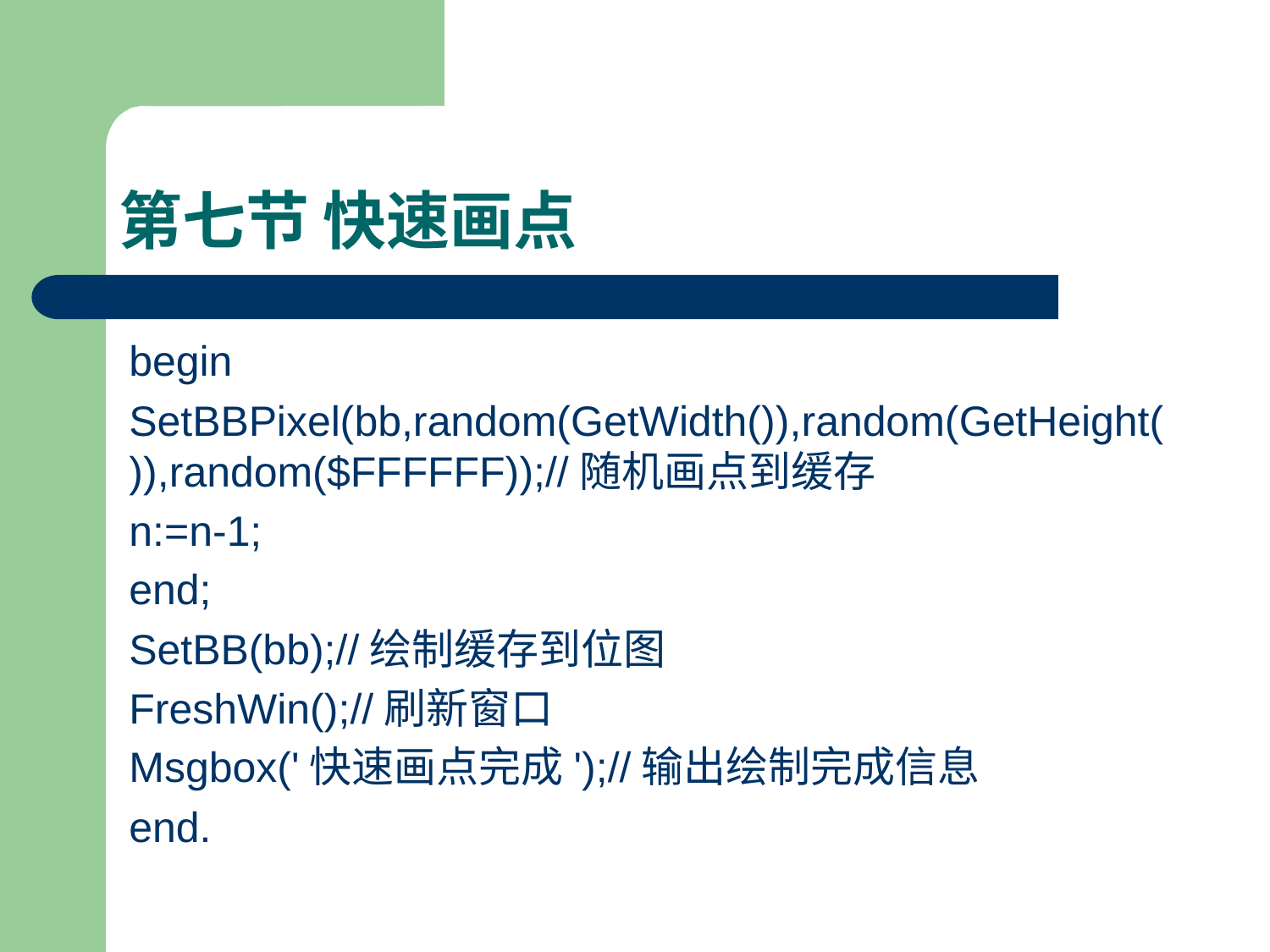

# 第七节 快速画点
begin
SetBBPixel(bb,random(GetWidth()),random(GetHeight()),random($FFFFFF));//随机画点到缓存
n:=n-1;
end;
SetBB(bb);//绘制缓存到位图
FreshWin();//刷新窗口
Msgbox('快速画点完成');//输出绘制完成信息
end.